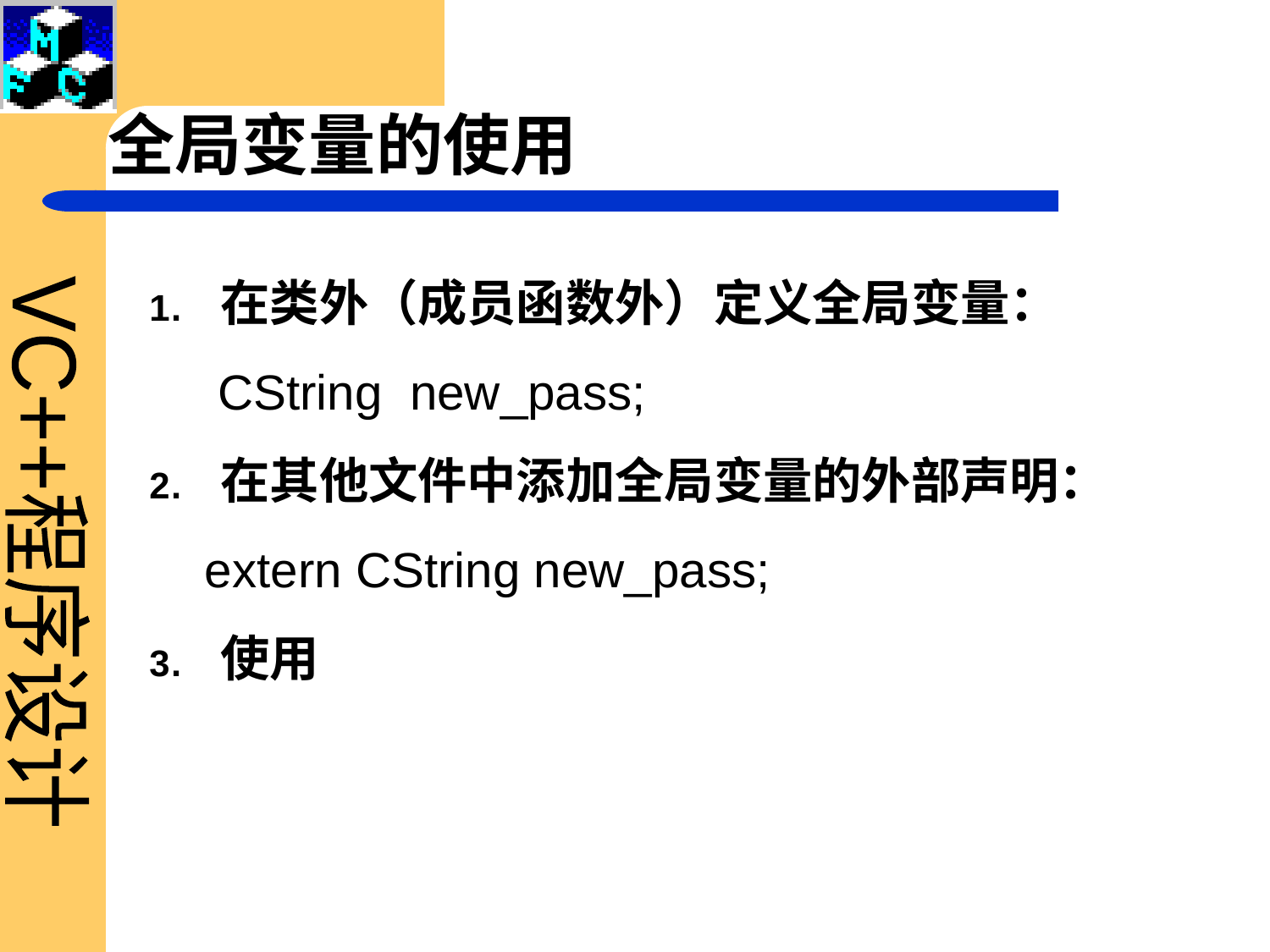

全局变量的使用
在类外（成员函数外）定义全局变量：
     CString  new_pass;
在其他文件中添加全局变量的外部声明：
extern CString new_pass;
使用